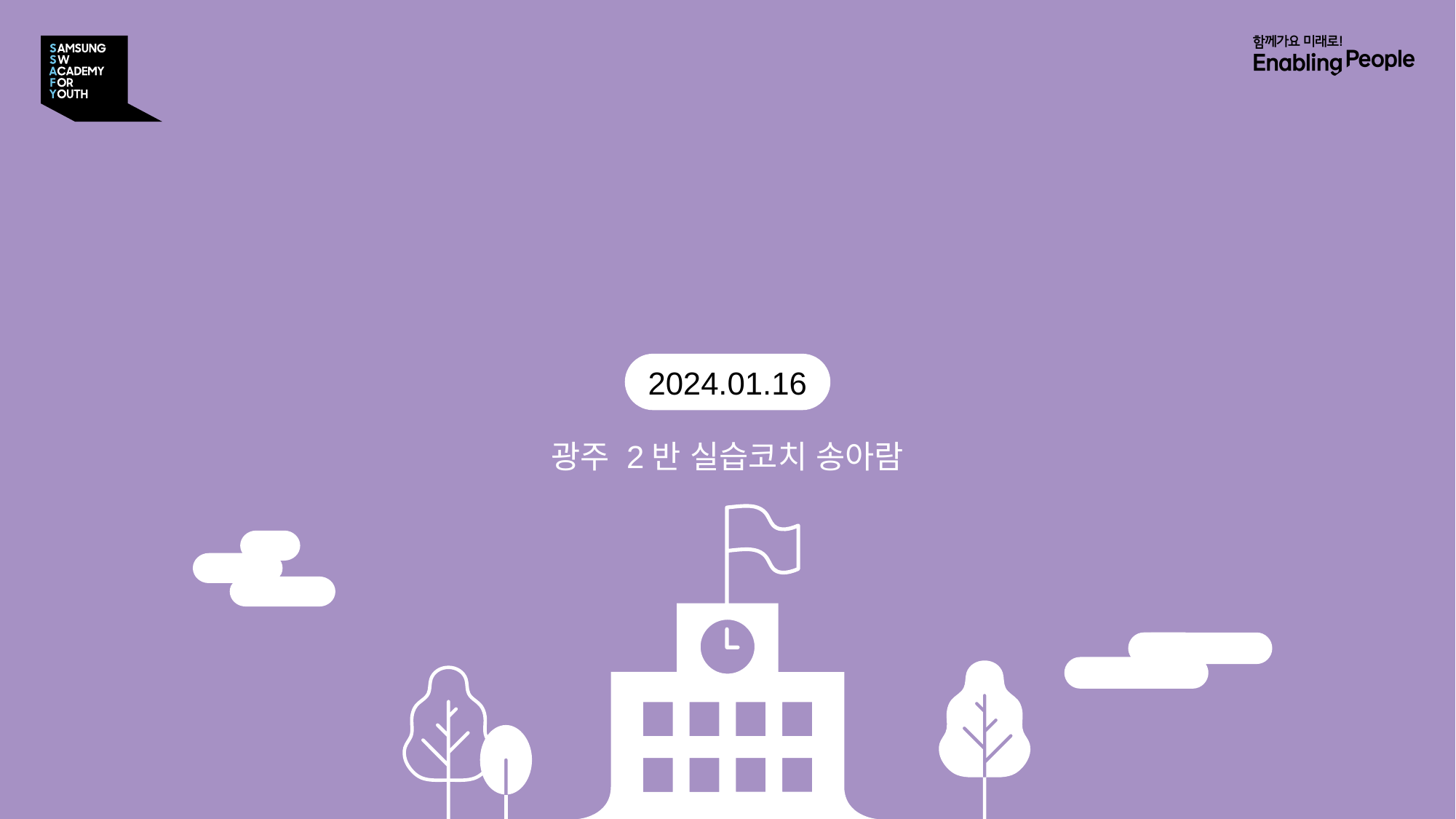

알아두면 쓸모 있는
설계 산출물

2024.01.16
광주 2반 실습코치 송아람